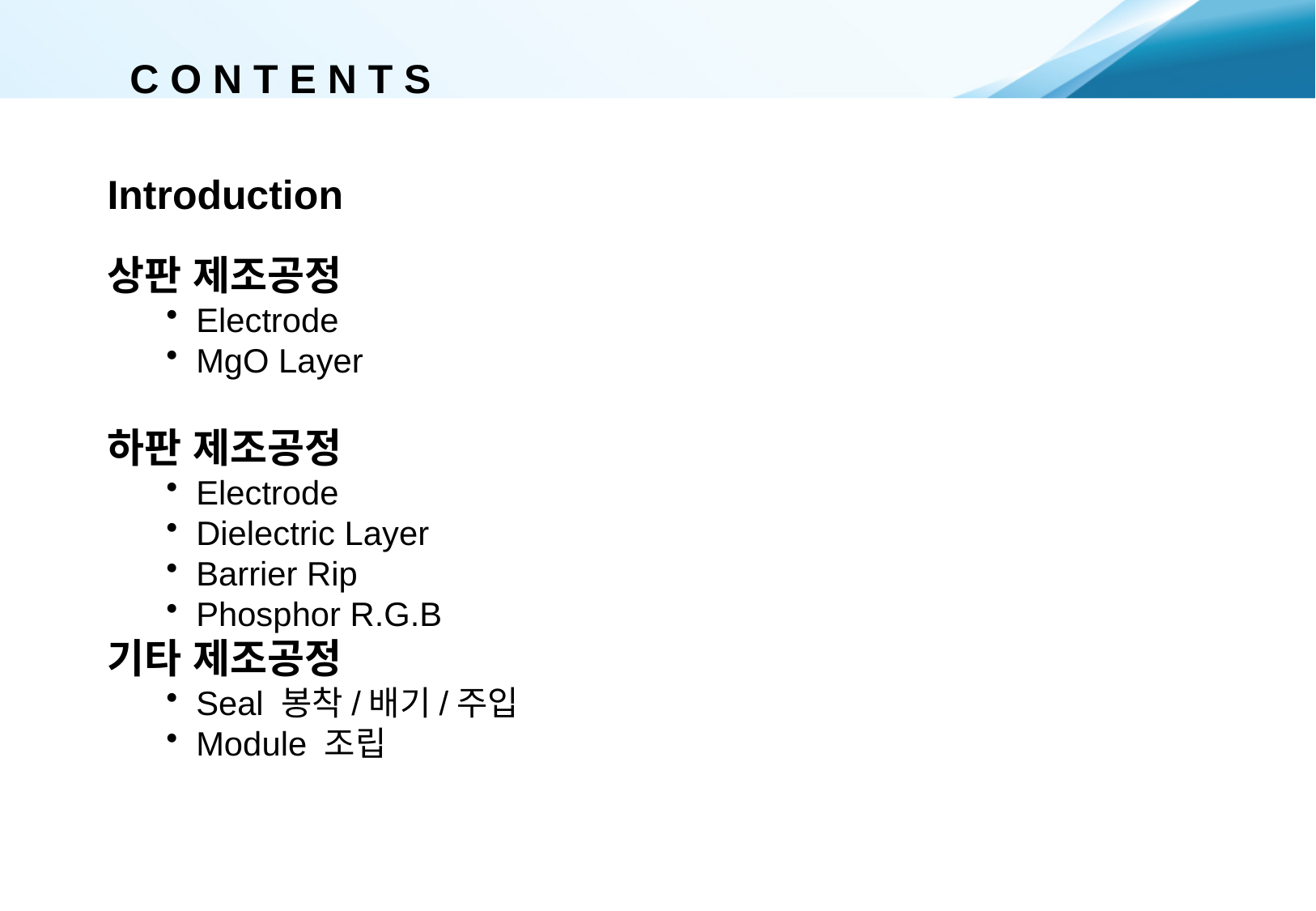

# C O N T E N T S
Introduction

상판 제조공정
Electrode
MgO Layer

하판 제조공정
Electrode
Dielectric Layer
Barrier Rip
Phosphor R.G.B
기타 제조공정
Seal 봉착/배기/주입
Module 조립